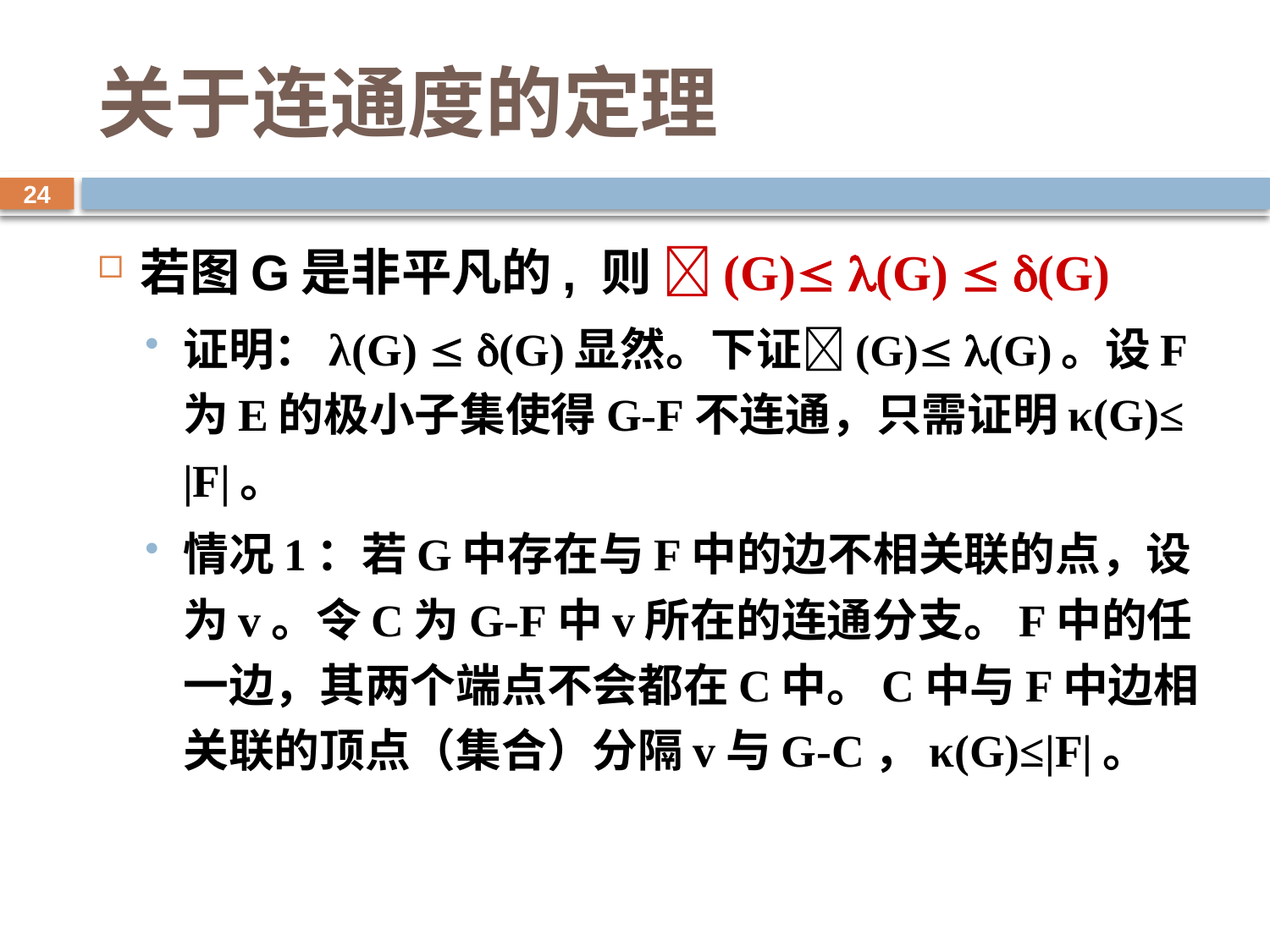

# 关于连通度的定理
24
若图G是非平凡的, 则 κ(G)≤ λ(G) ≤ δ(G)
证明：λ(G) ≤ δ(G)显然。下证κ(G)≤ λ(G)。设F为E的极小子集使得G-F不连通，只需证明κ(G)≤ |F|。
情况1：若G中存在与F中的边不相关联的点，设为v。令C为G-F中v所在的连通分支。F中的任一边，其两个端点不会都在C中。C中与F中边相关联的顶点（集合）分隔v与G-C，κ(G)≤|F|。